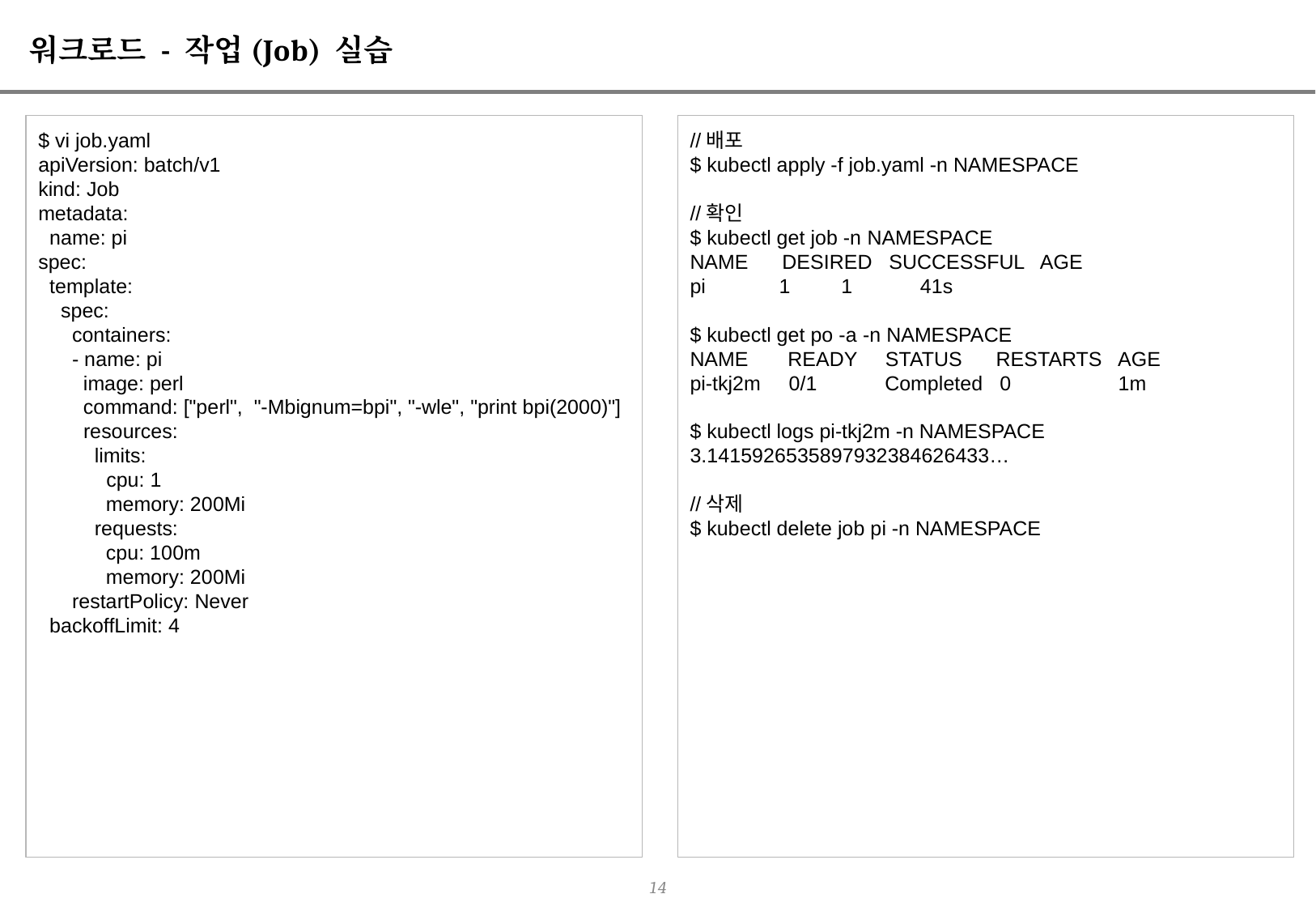

# 워크로드 - 작업(Job) 실습
$ vi job.yaml
apiVersion: batch/v1
kind: Job
metadata:
  name: pi
spec:
  template:
    spec:
      containers:
      - name: pi
        image: perl
        command: ["perl",  "-Mbignum=bpi", "-wle", "print bpi(2000)"]
        resources:
          limits:
            cpu: 1
            memory: 200Mi
          requests:
            cpu: 100m
            memory: 200Mi
      restartPolicy: Never
  backoffLimit: 4

//배포
$ kubectl apply -f job.yaml -n NAMESPACE

//확인
$ kubectl get job -n NAMESPACE
NAME      DESIRED   SUCCESSFUL   AGE
pi             1         1            41s

$ kubectl get po -a -n NAMESPACE
NAME       READY     STATUS      RESTARTS   AGE
pi-tkj2m     0/1            Completed   0                   1m

$ kubectl logs pi-tkj2m -n NAMESPACE
3.1415926535897932384626433…

//삭제
$ kubectl delete job pi -n NAMESPACE